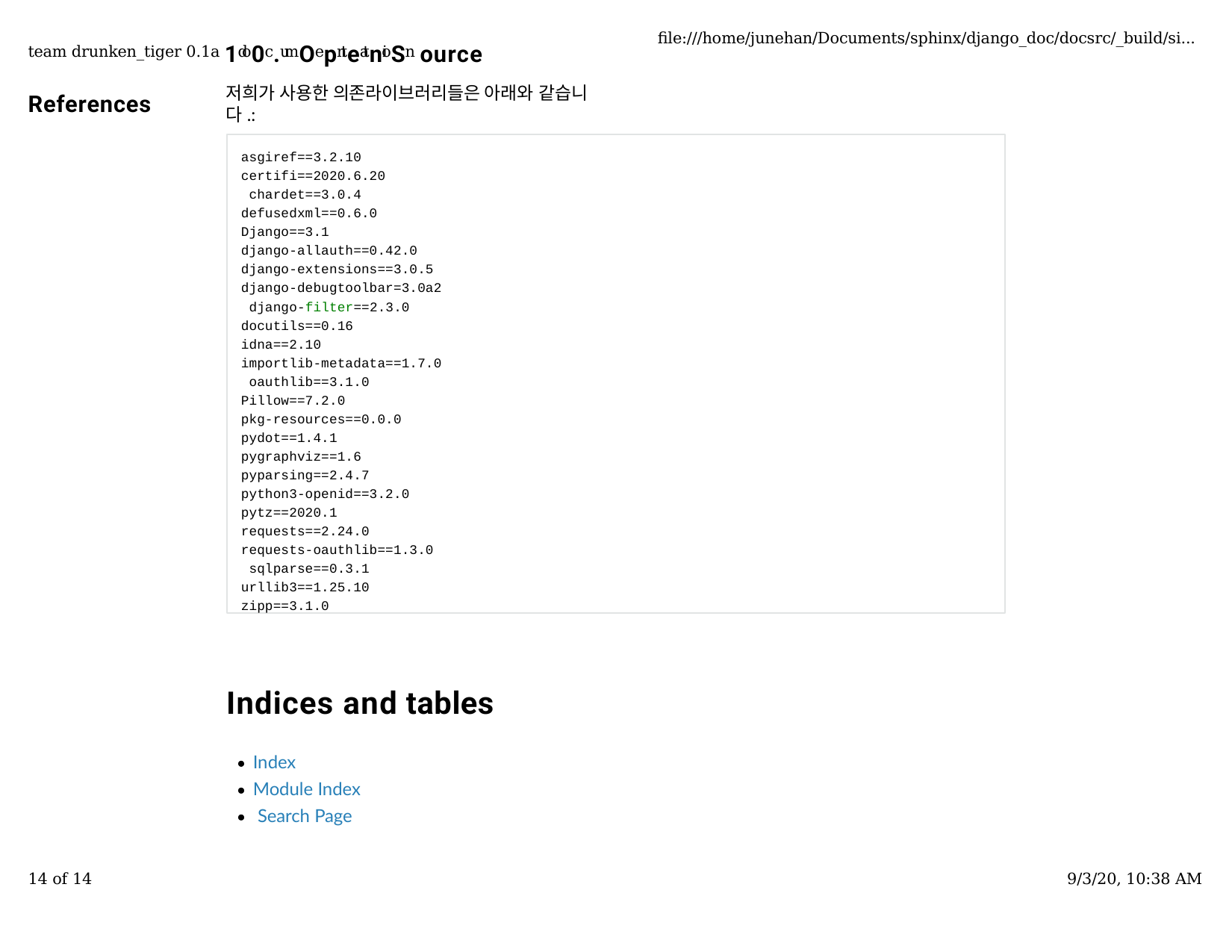

# team drunken_tiger 0.1a 1do0c.umOepnteatnioSn ource References
ﬁle:///home/junehan/Documents/sphinx/django_doc/docsrc/_build/si...
저희가 사용한 의존라이브러리들은 아래와 같습니다.:
asgiref==3.2.10  certifi==2020.6.20  chardet==3.0.4  defusedxml==0.6.0  Django==3.1
django-allauth==0.42.0  django-extensions==3.0.5  django-debugtoolbar=3.0a2  django-filter==2.3.0  docutils==0.16
idna==2.10
importlib-metadata==1.7.0  oauthlib==3.1.0  Pillow==7.2.0
pkg-resources==0.0.0  pydot==1.4.1  pygraphviz==1.6  pyparsing==2.4.7  python3-openid==3.2.0  pytz==2020.1  requests==2.24.0  requests-oauthlib==1.3.0  sqlparse==0.3.1  urllib3==1.25.10  zipp==3.1.0
Indices and tables
Index
Module Index  Search Page

14 of 14
9/3/20, 10:38 AM